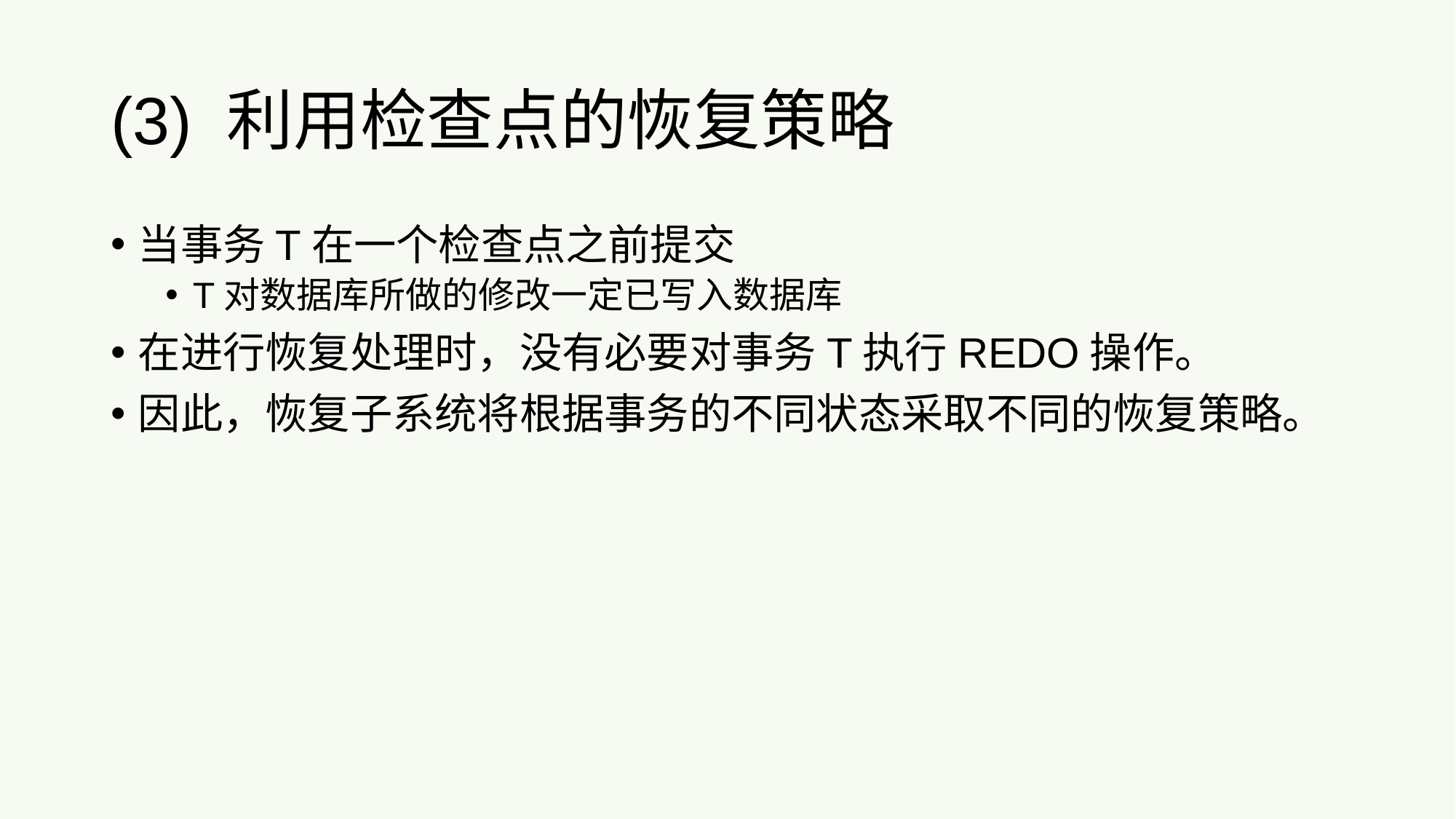

# (3) 利用检查点的恢复策略
当事务T在一个检查点之前提交
T对数据库所做的修改一定已写入数据库
在进行恢复处理时，没有必要对事务T执行REDO操作。
因此，恢复子系统将根据事务的不同状态采取不同的恢复策略。